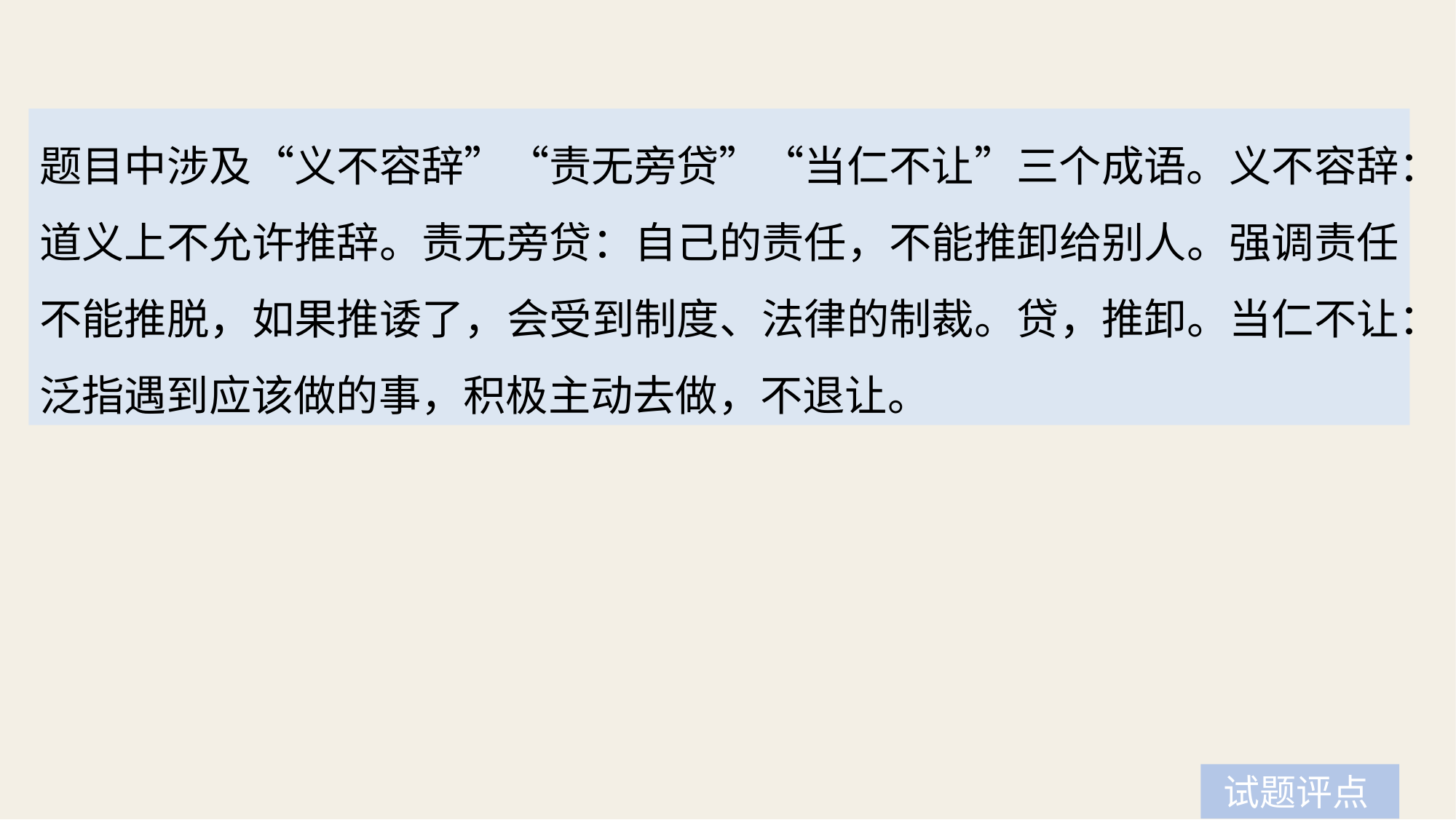

题目中涉及“义不容辞”“责无旁贷”“当仁不让”三个成语。义不容辞：道义上不允许推辞。责无旁贷：自己的责任，不能推卸给别人。强调责任不能推脱，如果推诿了，会受到制度、法律的制裁。贷，推卸。当仁不让：泛指遇到应该做的事，积极主动去做，不退让。
试题评点